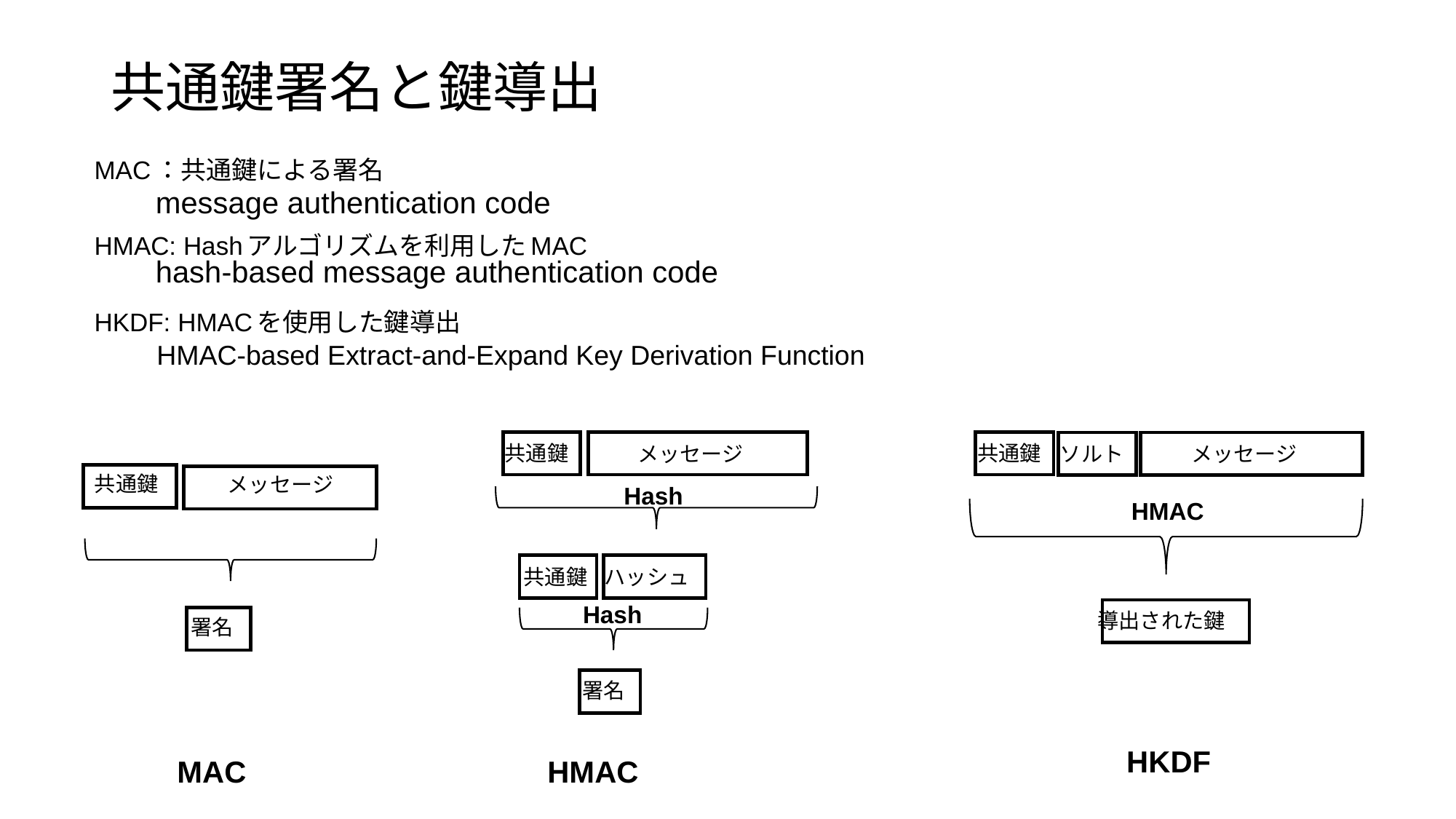

# 共通鍵署名と鍵導出
MAC：共通鍵による署名

HMAC: Hashアルゴリズムを利用したMAC

HKDF: HMACを使用した鍵導出

message authentication code
hash-based message authentication code
 HMAC-based Extract-and-Expand Key Derivation Function

共通鍵
メッセージ

共通鍵
ハッシュ

署名

共通鍵
ソルト
メッセージ
HMAC

導出された鍵

共通鍵
メッセージ

署名
Hash
Hash
HKDF
MAC
HMAC